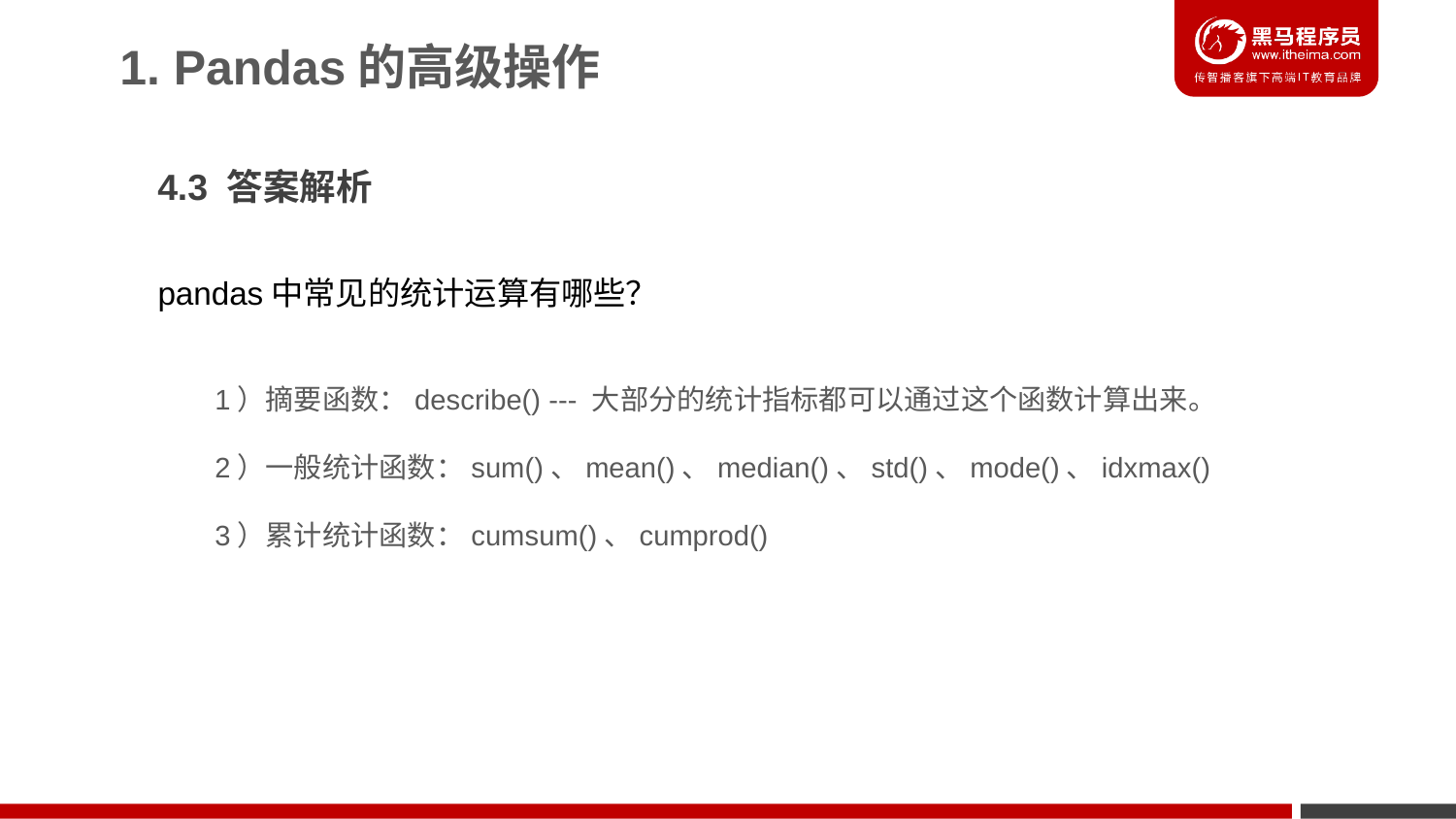

1. Pandas的高级操作
4.3 答案解析
pandas中常见的统计运算有哪些？
1）摘要函数：describe() --- 大部分的统计指标都可以通过这个函数计算出来。

2）一般统计函数：sum()、mean()、median()、std()、mode()、idxmax()

3）累计统计函数：cumsum()、cumprod()